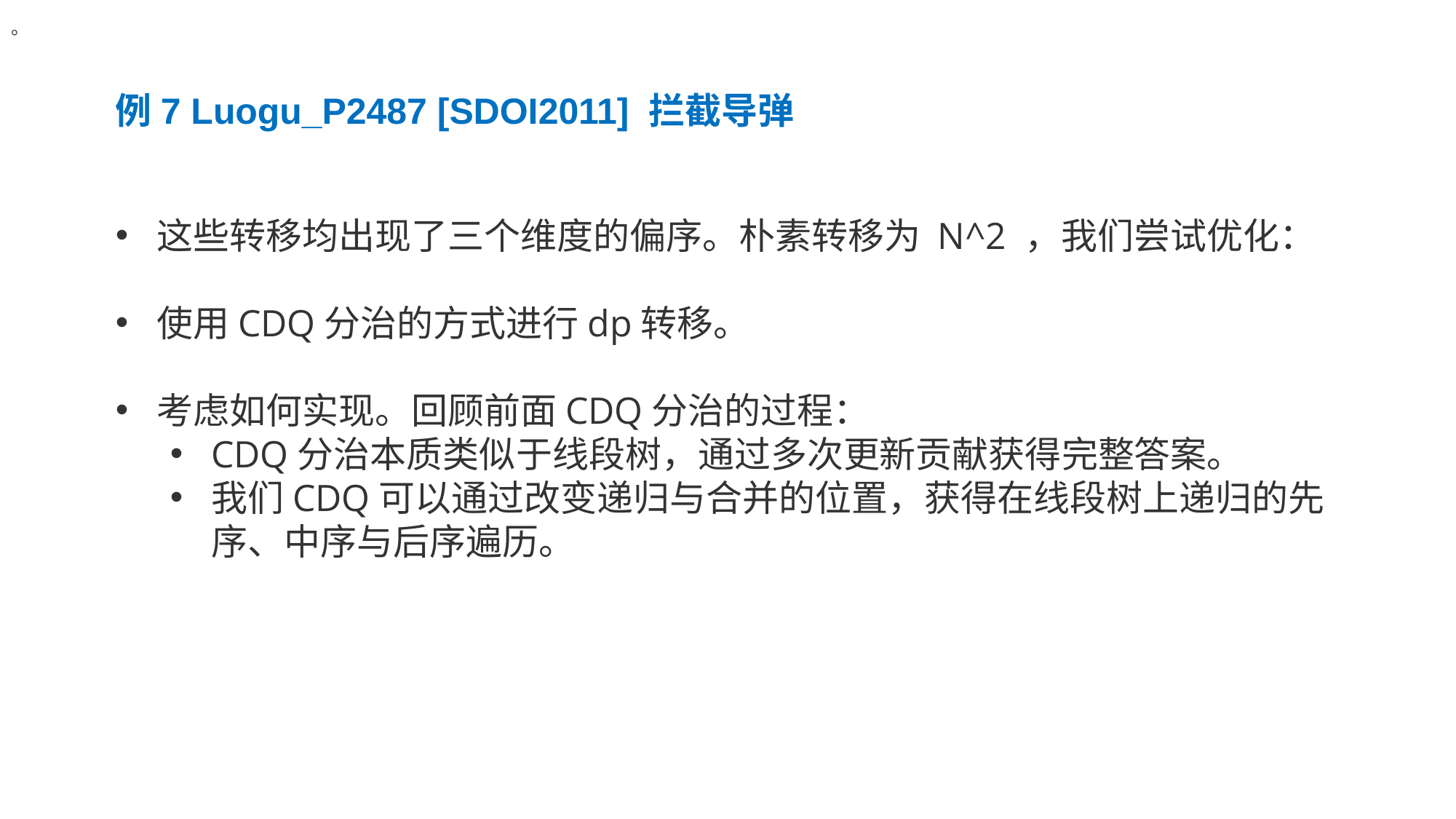

。
例7 Luogu_P2487 [SDOI2011] 拦截导弹
这些转移均出现了三个维度的偏序。朴素转移为 N^2 ，我们尝试优化：

使用CDQ分治的方式进行dp转移。

考虑如何实现。回顾前面CDQ分治的过程：
CDQ分治本质类似于线段树，通过多次更新贡献获得完整答案。
我们CDQ可以通过改变递归与合并的位置，获得在线段树上递归的先序、中序与后序遍历。